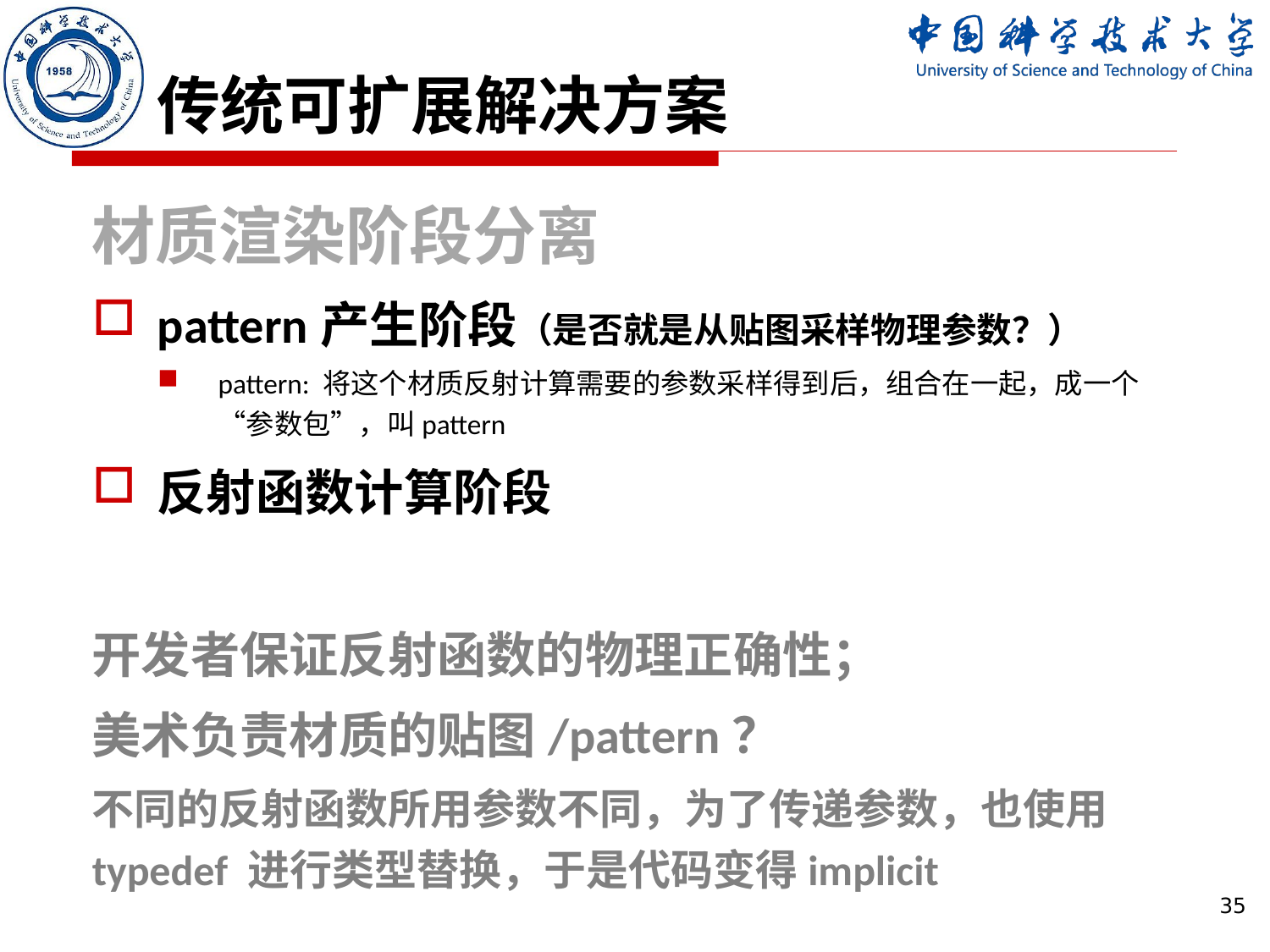

# 传统可扩展解决方案
材质渲染阶段分离
pattern产生阶段（是否就是从贴图采样物理参数？）
pattern: 将这个材质反射计算需要的参数采样得到后，组合在一起，成一个“参数包”，叫pattern
反射函数计算阶段

开发者保证反射函数的物理正确性；
美术负责材质的贴图/pattern？
不同的反射函数所用参数不同，为了传递参数，也使用typedef 进行类型替换，于是代码变得implicit
35